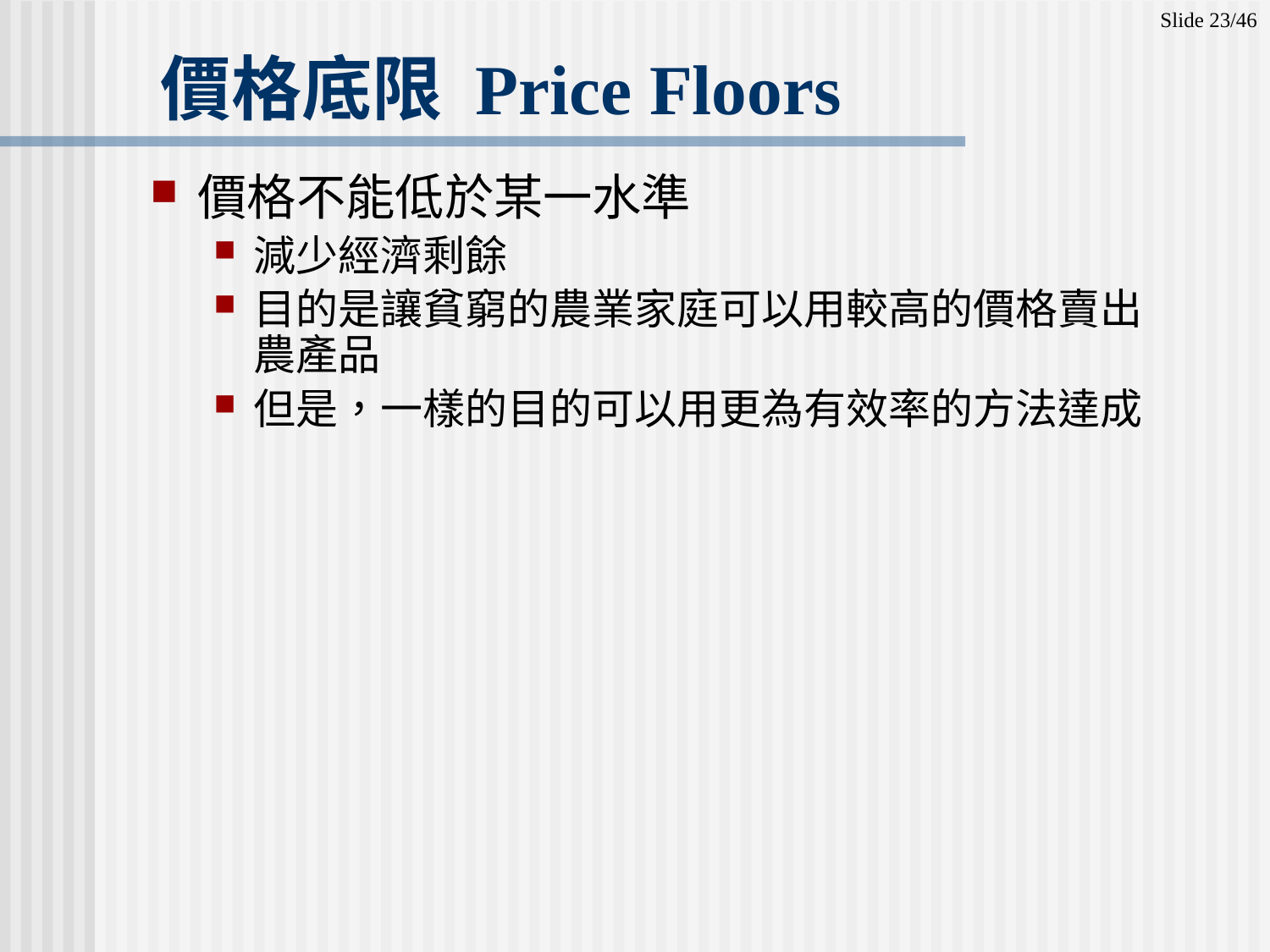

Slide 23/46
# 價格底限 Price Floors
價格不能低於某一水準
減少經濟剩餘
目的是讓貧窮的農業家庭可以用較高的價格賣出農產品
但是，一樣的目的可以用更為有效率的方法達成